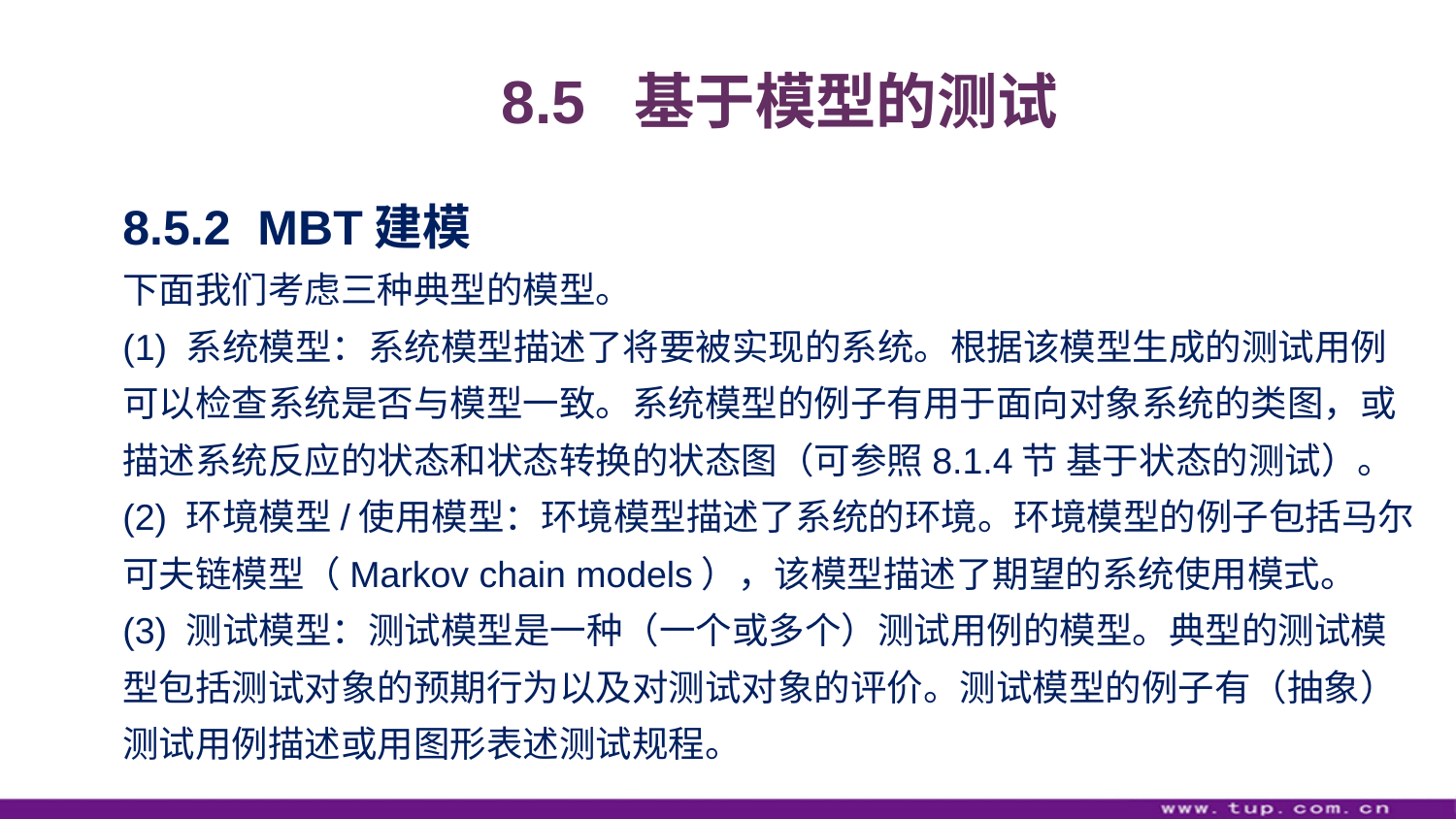

8.5  基于模型的测试

8.5.2  MBT建模
下面我们考虑三种典型的模型。
(1) 系统模型：系统模型描述了将要被实现的系统。根据该模型生成的测试用例可以检查系统是否与模型一致。系统模型的例子有用于面向对象系统的类图，或描述系统反应的状态和状态转换的状态图（可参照8.1.4节 基于状态的测试）。
(2) 环境模型/使用模型：环境模型描述了系统的环境。环境模型的例子包括马尔可夫链模型（Markov chain models），该模型描述了期望的系统使用模式。
(3) 测试模型：测试模型是一种（一个或多个）测试用例的模型。典型的测试模型包括测试对象的预期行为以及对测试对象的评价。测试模型的例子有（抽象）测试用例描述或用图形表述测试规程。